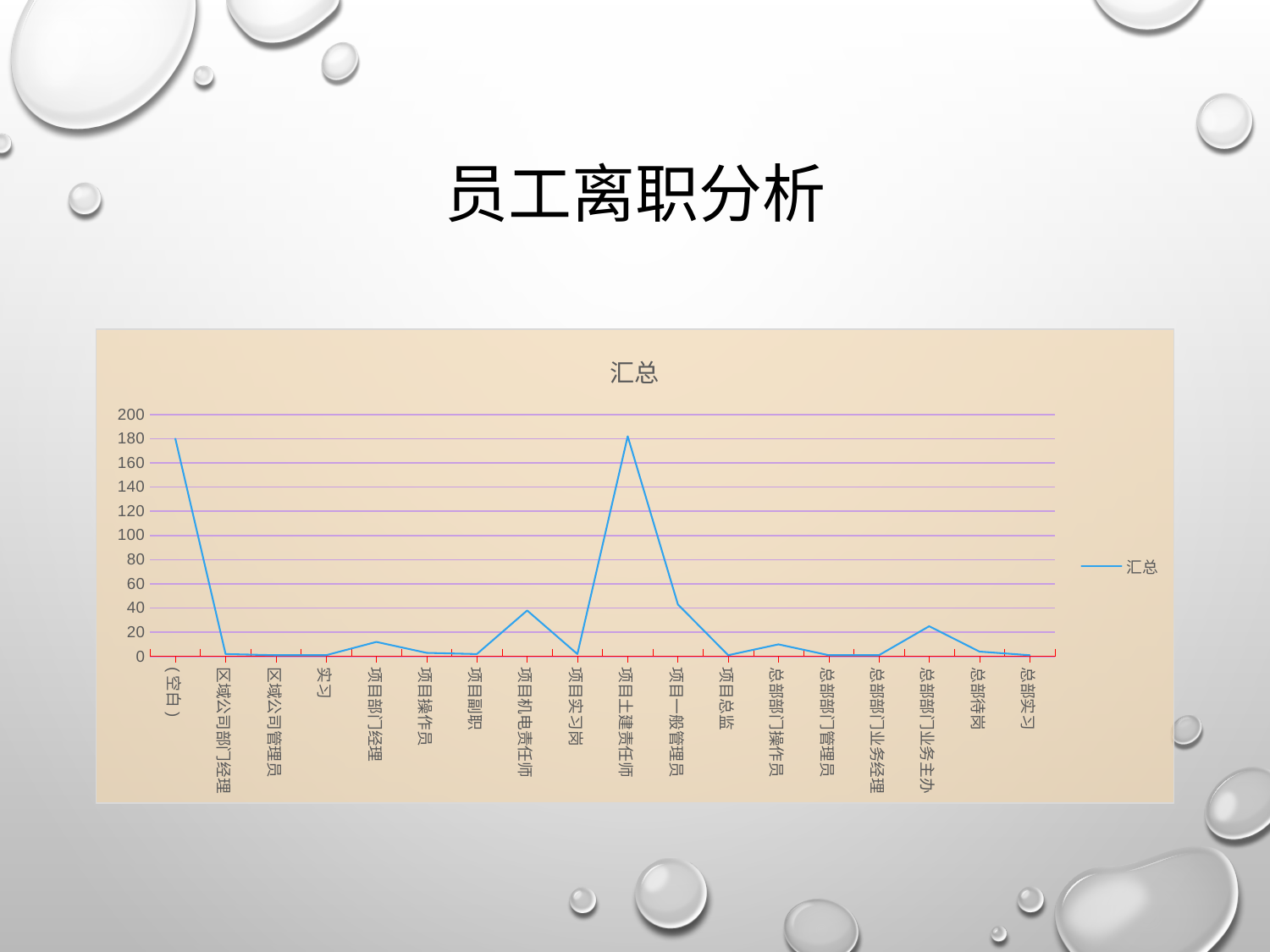

# 员工离职分析

### Chart:

| Category |  |
|---|---|
| (空白) | 180.0 |
| 区域公司部门经理 | 2.0 |
| 区域公司管理员 | 1.0 |
| 实习 | 1.0 |
| 项目部门经理 | 12.0 |
| 项目操作员 | 3.0 |
| 项目副职 | 2.0 |
| 项目机电责任师 | 38.0 |
| 项目实习岗 | 2.0 |
| 项目土建责任师 | 182.0 |
| 项目一般管理员 | 43.0 |
| 项目总监 | 1.0 |
| 总部部门操作员 | 10.0 |
| 总部部门管理员 | 1.0 |
| 总部部门业务经理 | 1.0 |
| 总部部门业务主办 | 25.0 |
| 总部待岗 | 4.0 |
| 总部实习 | 1.0 |